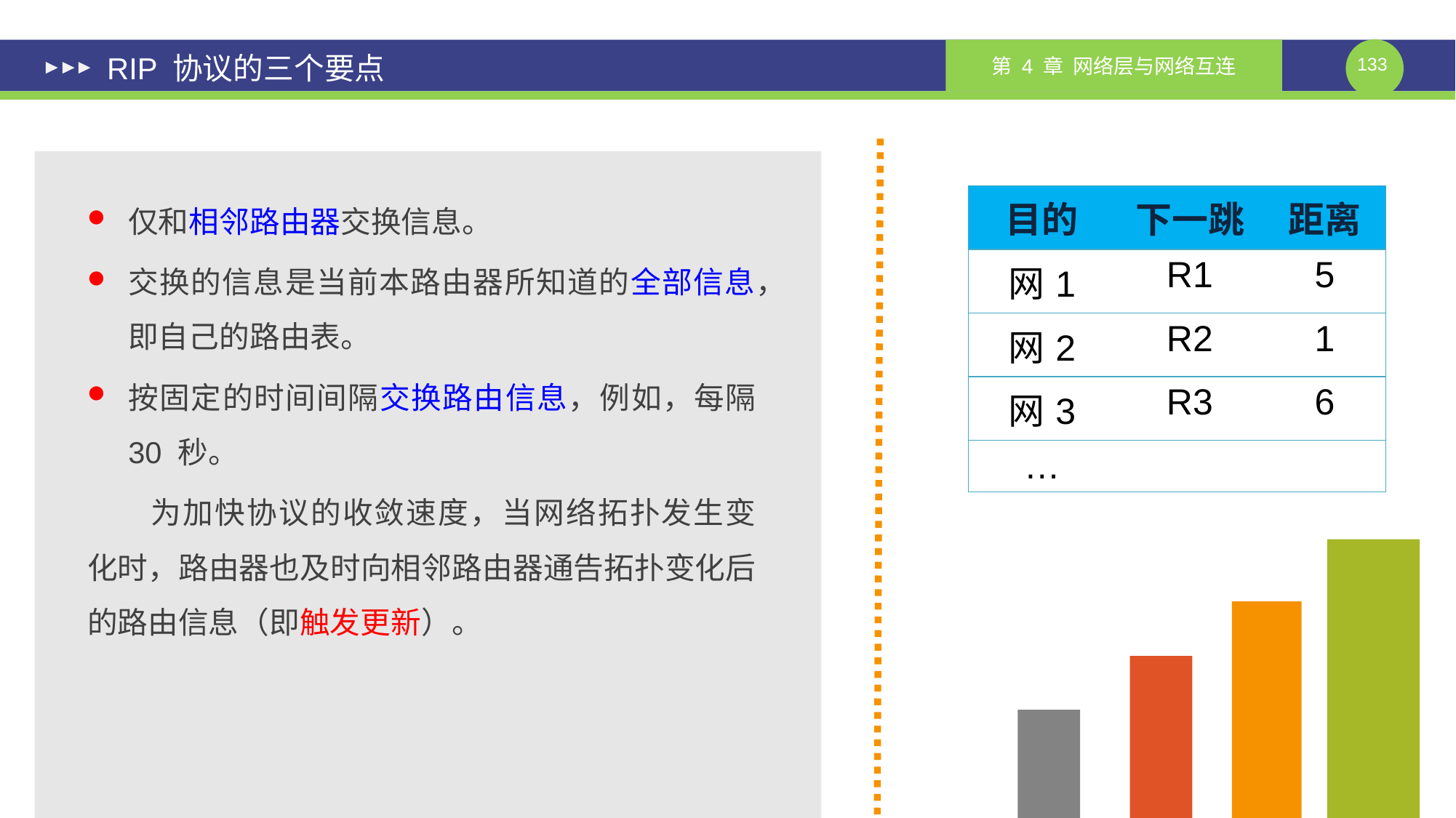

# RIP 协议的三个要点

仅和相邻路由器交换信息。
交换的信息是当前本路由器所知道的全部信息，即自己的路由表。
按固定的时间间隔交换路由信息，例如，每隔 30 秒。
为加快协议的收敛速度，当网络拓扑发生变化时，路由器也及时向相邻路由器通告拓扑变化后的路由信息（即触发更新）。
| 目的 | 下一跳 | 距离 |
| --- | --- | --- |
| 网1 | R1 | 5 |
| 网2 | R2 | 1 |
| 网3 | R3 | 6 |
| … |  |  |

课件制作人：谢钧  谢希仁